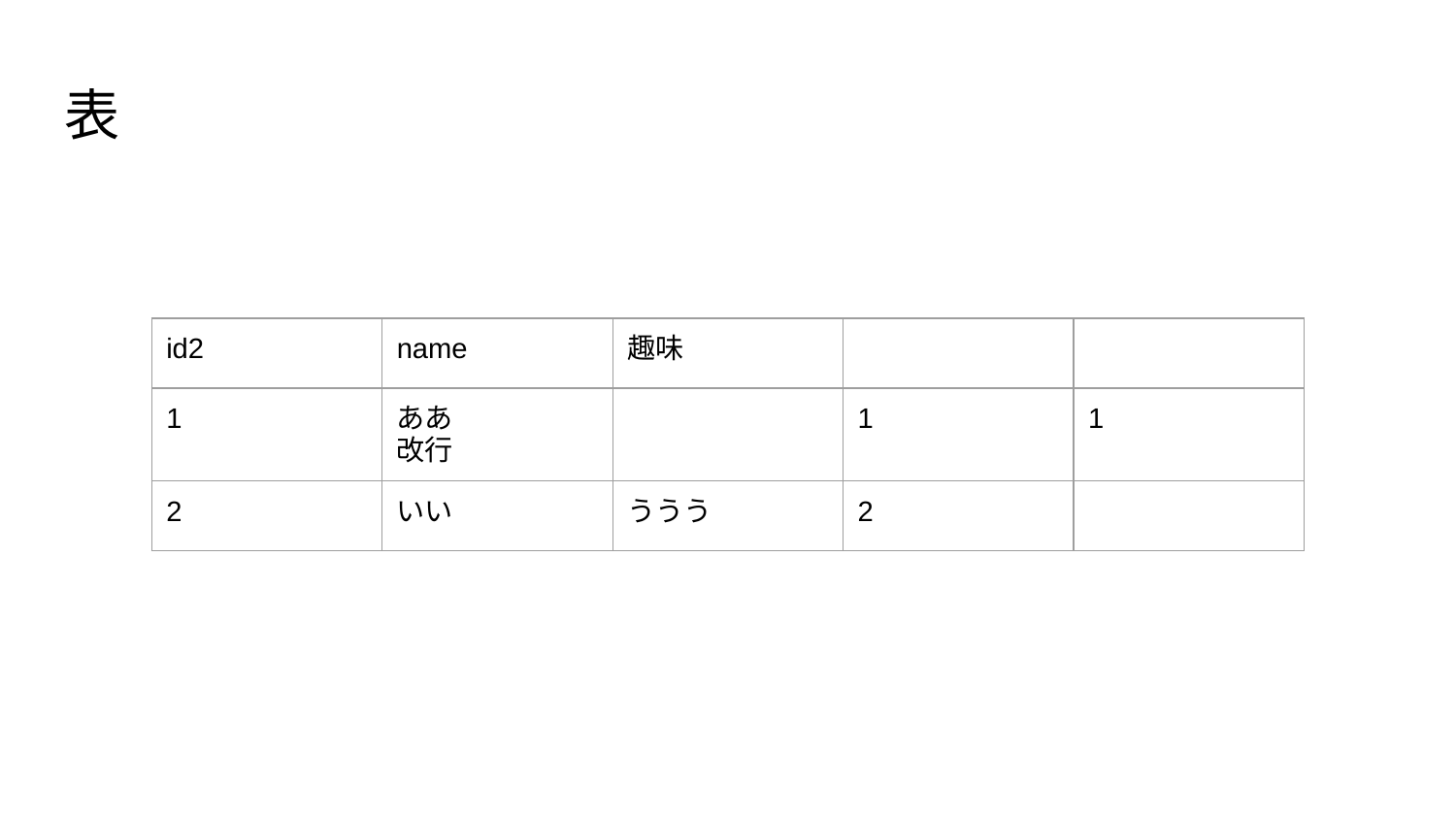

# 表
| id2 | name | 趣味 |  |  |
| --- | --- | --- | --- | --- |
| 1 | ああ 改行 |  | 1 | 1 |
| 2 | いい | ううう | 2 |  |